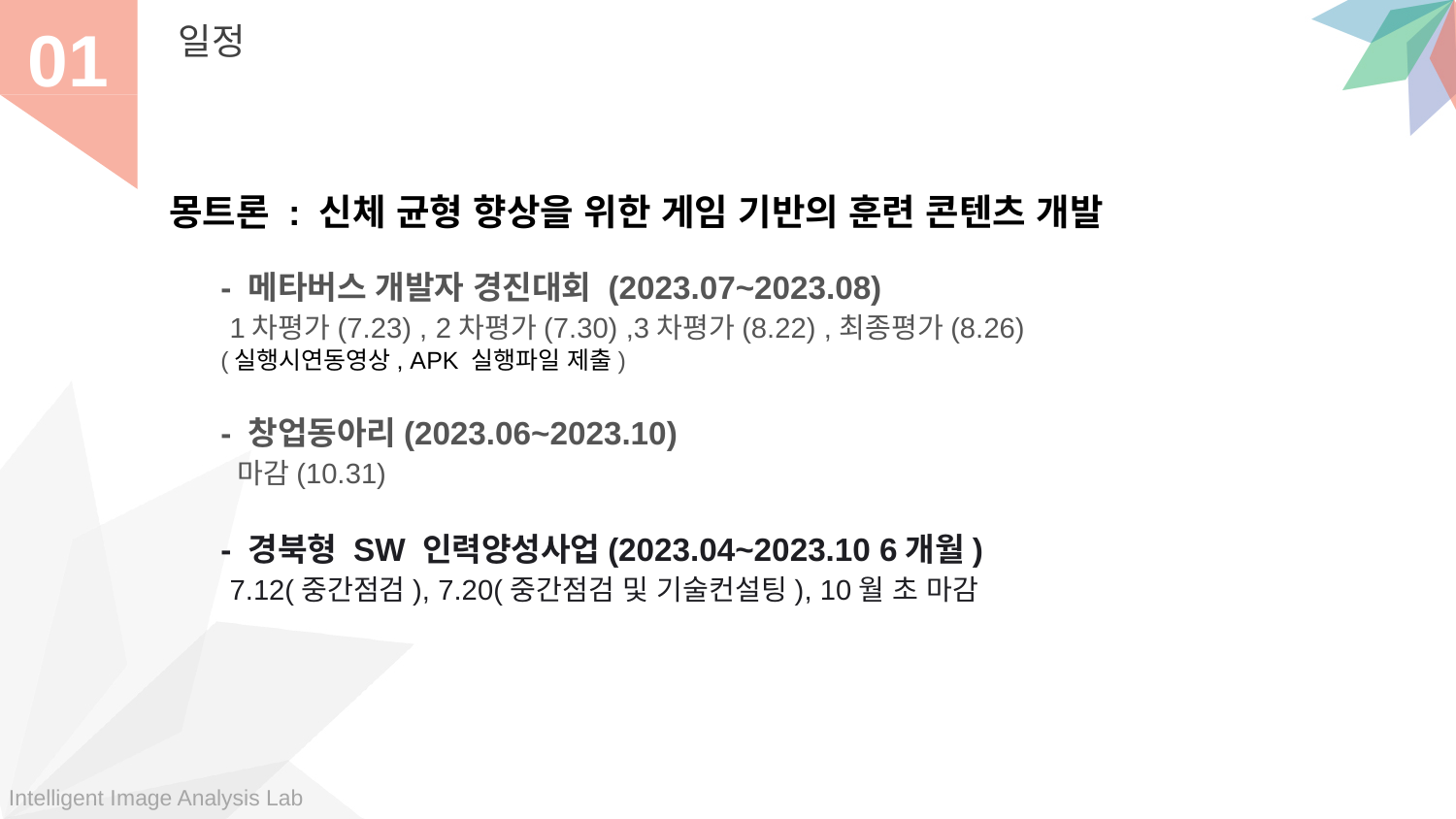

02
01
일정
몽트론 : 신체 균형 향상을 위한 게임 기반의 훈련 콘텐츠 개발
- 메타버스 개발자 경진대회 (2023.07~2023.08)
 1차평가(7.23) , 2차평가(7.30) ,3차평가(8.22) ,최종평가(8.26)
(실행시연동영상, APK 실행파일 제출)

- 창업동아리(2023.06~2023.10)
 마감(10.31)

- 경북형 SW 인력양성사업(2023.04~2023.10 6개월)
 7.12(중간점검), 7.20(중간점검 및 기술컨설팅), 10월 초 마감